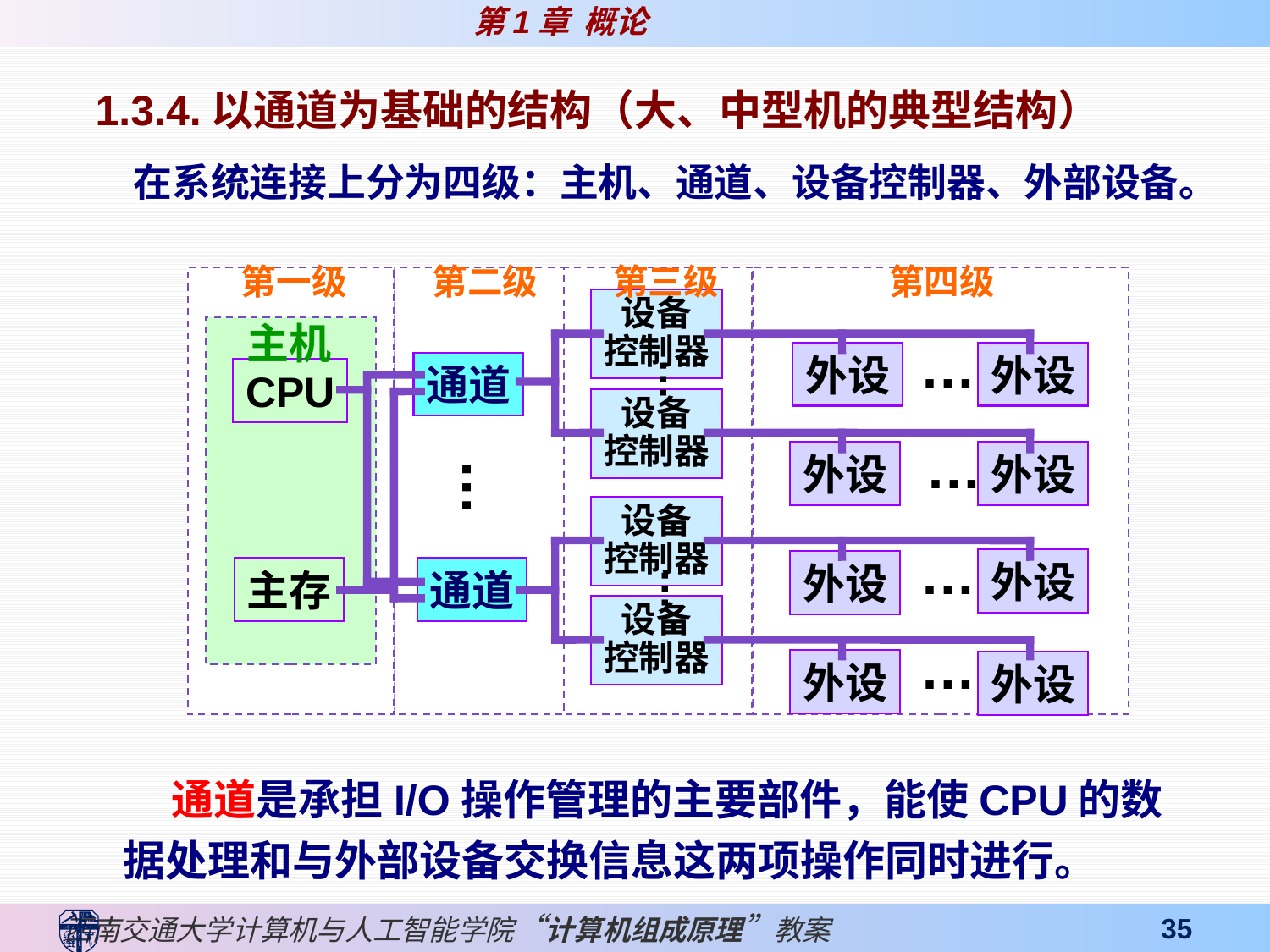

1.3.4.以通道为基础的结构（大、中型机的典型结构）
在系统连接上分为四级：主机、通道、设备控制器、外部设备。
第一级
第二级
第三级
第四级

设备
控制器
主机

…

外设
外设
…
通道
CPU

设备
控制器

…

外设
外设
…
设备
控制器
…

外设
外设
主存
通道
…

设备
控制器

…

外设
外设
    通道是承担I/O操作管理的主要部件，能使CPU的数据处理和与外部设备交换信息这两项操作同时进行。